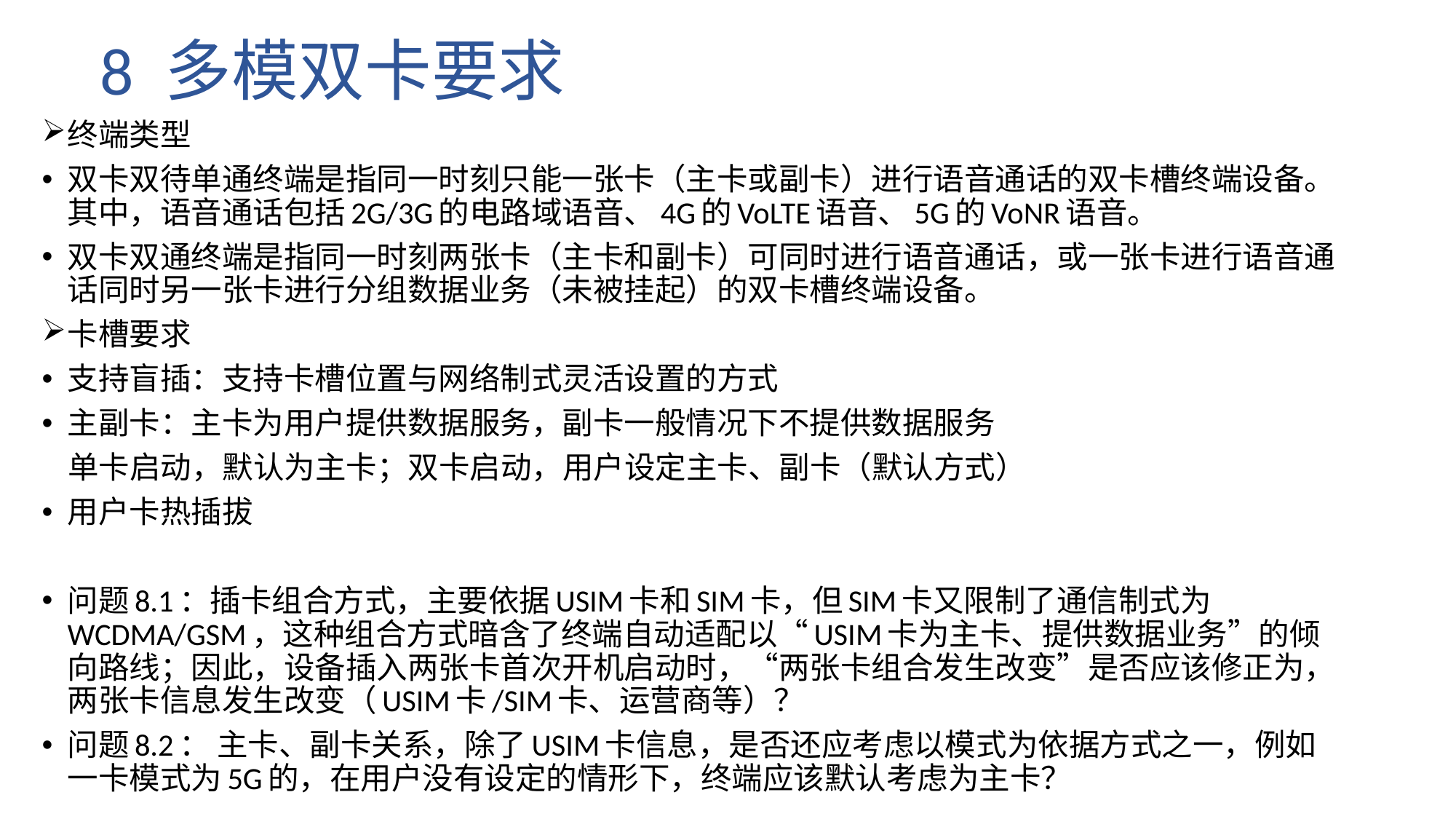

# 8 多模双卡要求
终端类型
双卡双待单通终端是指同一时刻只能一张卡（主卡或副卡）进行语音通话的双卡槽终端设备。其中，语音通话包括2G/3G的电路域语音、4G的VoLTE语音、5G的VoNR语音。
双卡双通终端是指同一时刻两张卡（主卡和副卡）可同时进行语音通话，或一张卡进行语音通话同时另一张卡进行分组数据业务（未被挂起）的双卡槽终端设备。
卡槽要求
支持盲插：支持卡槽位置与网络制式灵活设置的方式
主副卡：主卡为用户提供数据服务，副卡一般情况下不提供数据服务
   单卡启动，默认为主卡；双卡启动，用户设定主卡、副卡（默认方式）
用户卡热插拔

问题8.1：插卡组合方式，主要依据USIM卡和SIM卡，但SIM卡又限制了通信制式为WCDMA/GSM，这种组合方式暗含了终端自动适配以“USIM卡为主卡、提供数据业务”的倾向路线；因此，设备插入两张卡首次开机启动时，“两张卡组合发生改变”是否应该修正为，两张卡信息发生改变（USIM卡/SIM卡、运营商等）？
问题8.2： 主卡、副卡关系，除了USIM卡信息，是否还应考虑以模式为依据方式之一，例如一卡模式为5G的，在用户没有设定的情形下，终端应该默认考虑为主卡？